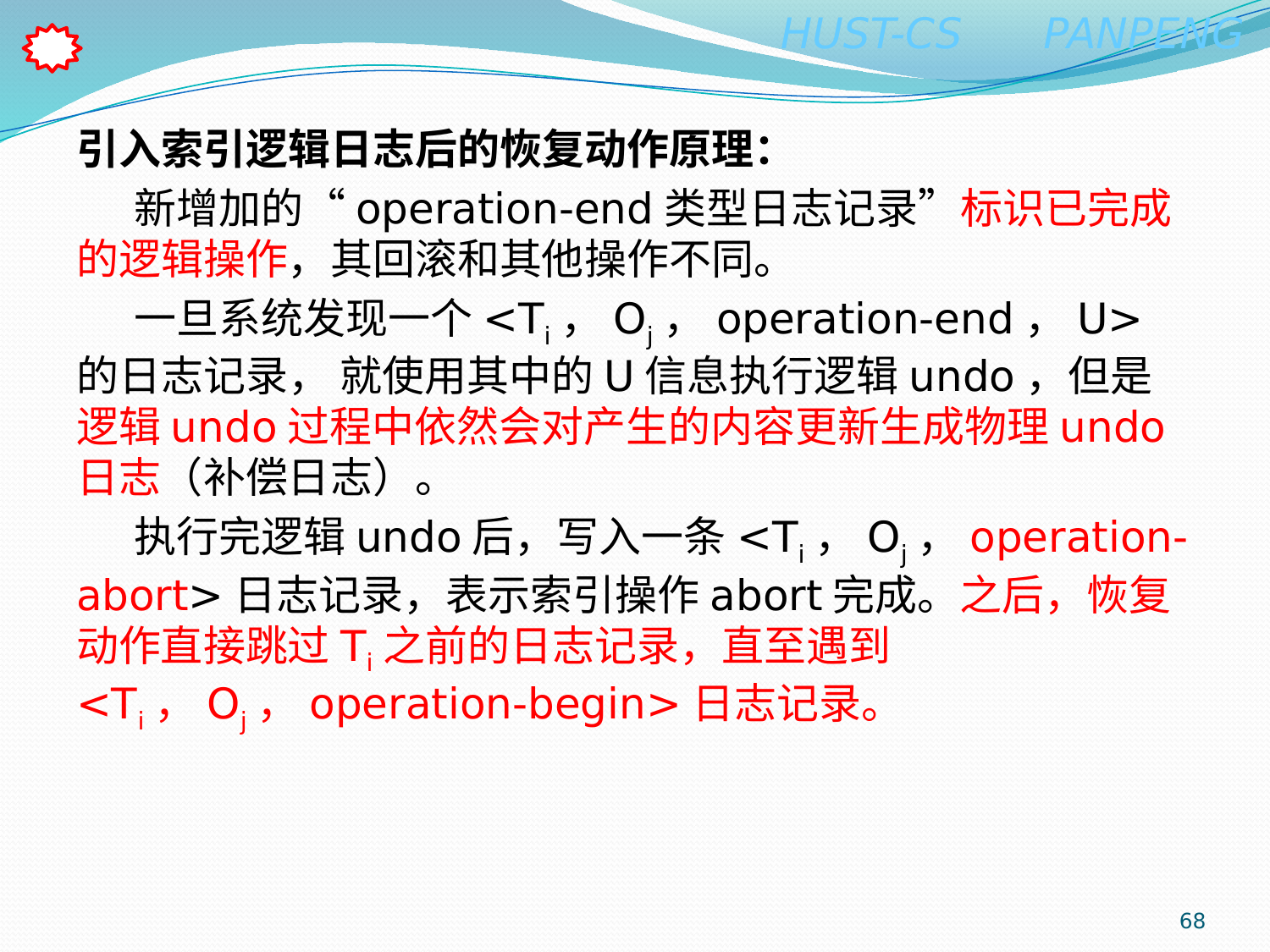

引入索引逻辑日志后的恢复动作原理：
     新增加的“operation-end类型日志记录”标识已完成的逻辑操作，其回滚和其他操作不同。
     一旦系统发现一个<Ti，Oj，operation-end，U>的日志记录， 就使用其中的U信息执行逻辑undo，但是逻辑undo过程中依然会对产生的内容更新生成物理undo日志（补偿日志）。
     执行完逻辑undo后，写入一条<Ti，Oj，operation-abort>日志记录，表示索引操作abort完成。之后，恢复动作直接跳过Ti之前的日志记录，直至遇到<Ti，Oj，operation-begin>日志记录。
68